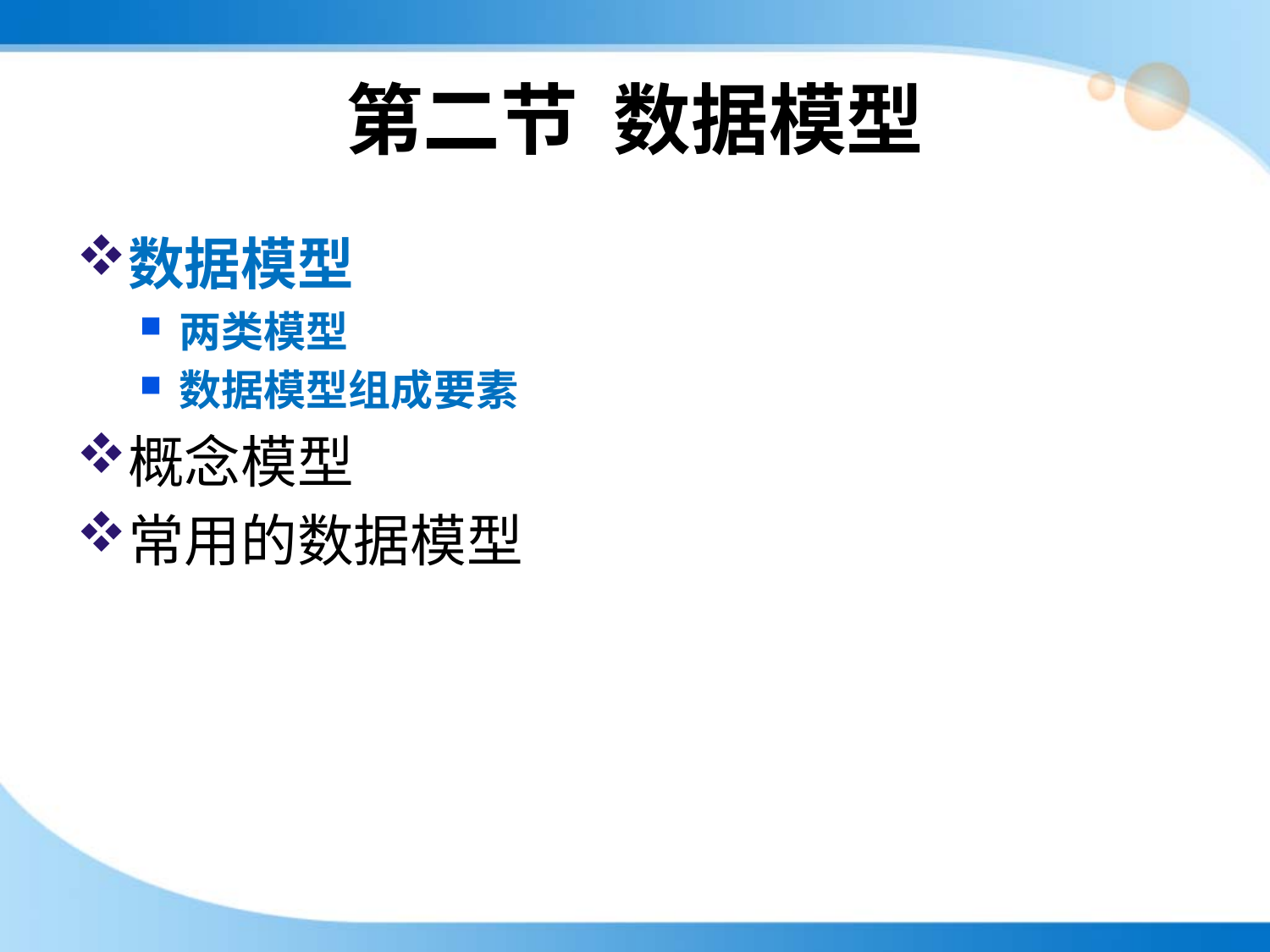

# 第二节  数据模型
数据模型
两类模型
数据模型组成要素
概念模型
常用的数据模型